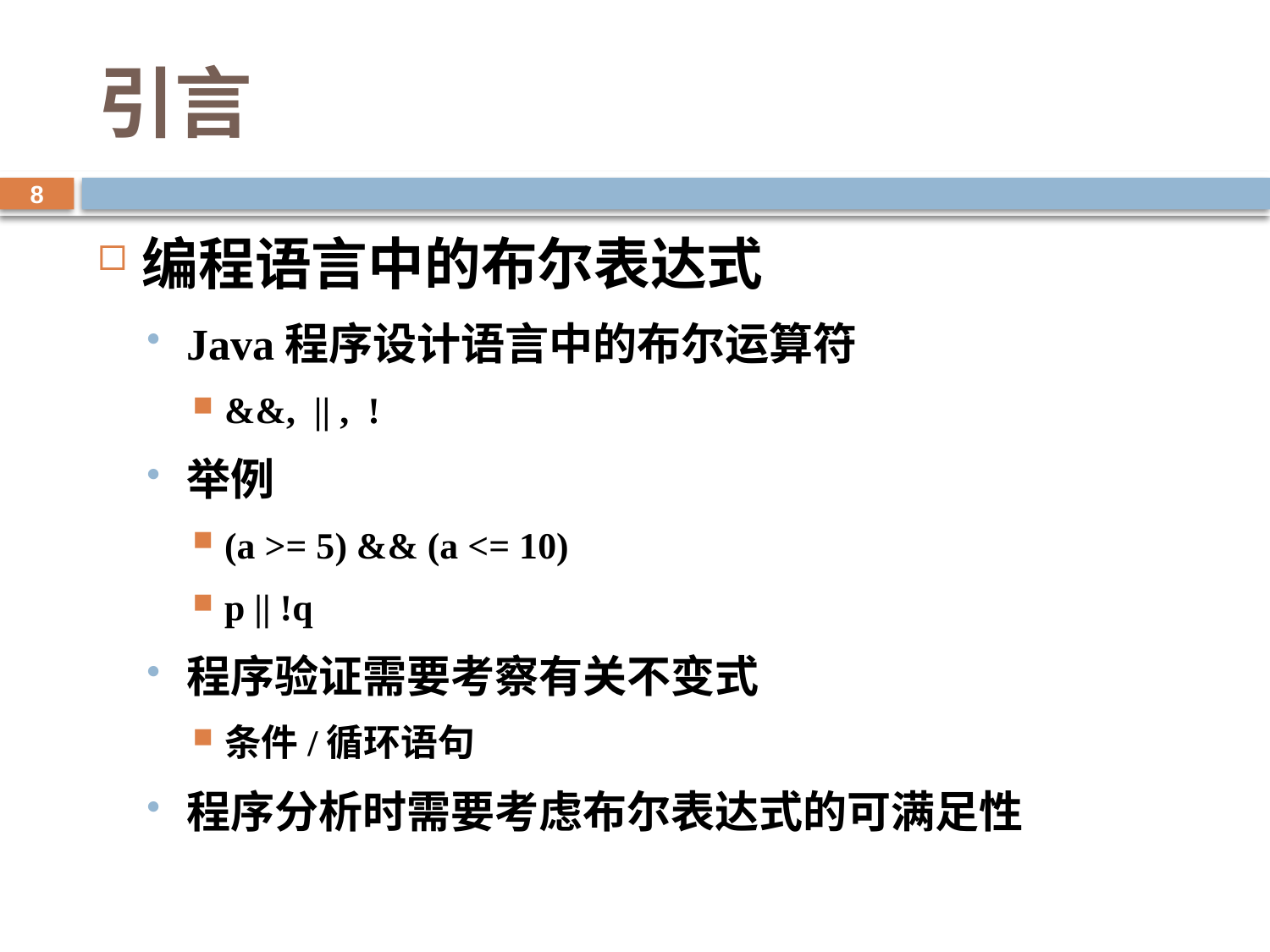

# 引言
8
编程语言中的布尔表达式
Java程序设计语言中的布尔运算符
&&,  || ,  !
举例
(a >= 5) && (a <= 10)
p || !q
程序验证需要考察有关不变式
条件/循环语句
程序分析时需要考虑布尔表达式的可满足性